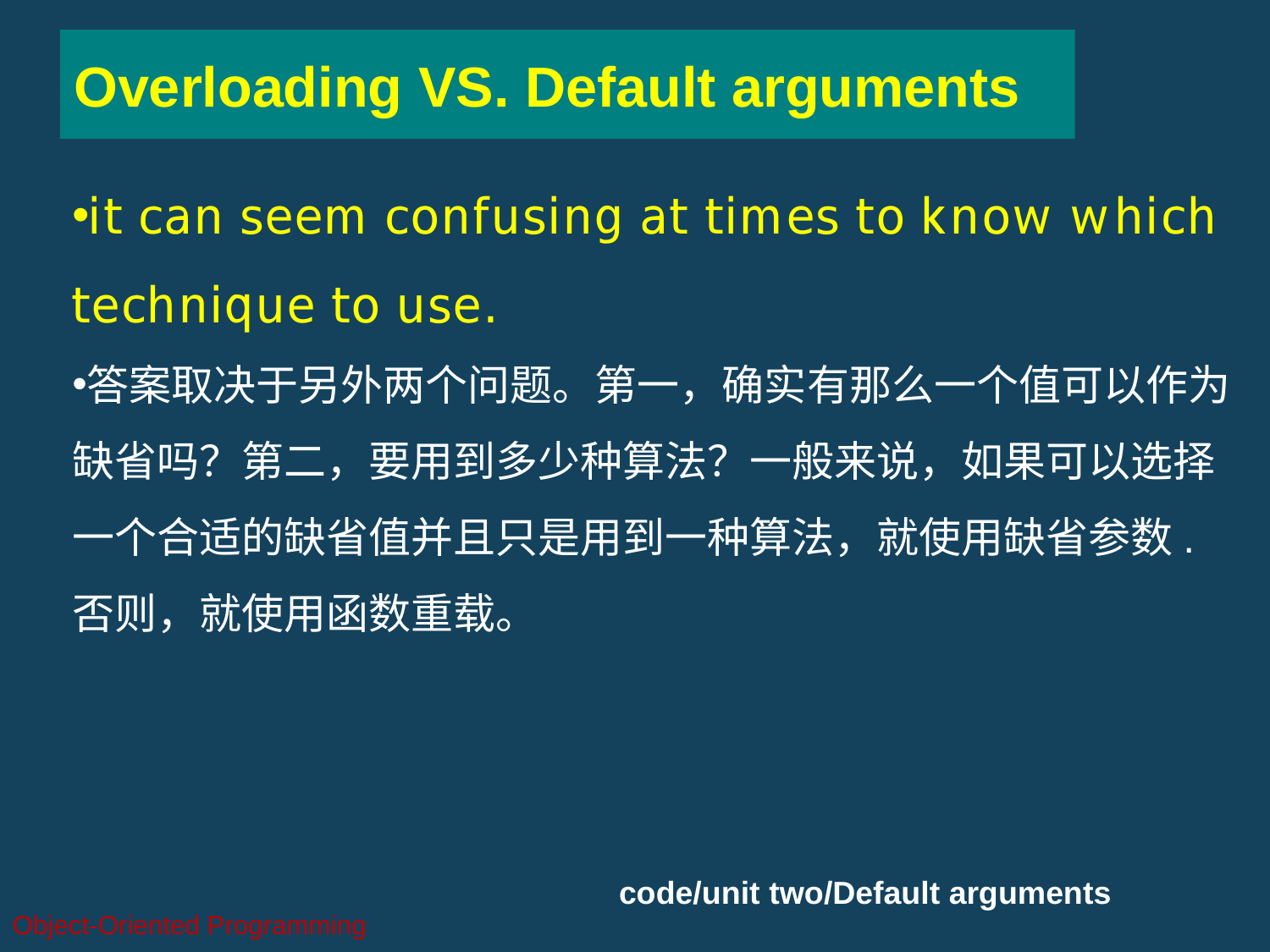

# Overloading VS. Default arguments
it can seem confusing at times to know which technique to use.
答案取决于另外两个问题。第一，确实有那么一个值可以作为缺省吗？第二，要用到多少种算法？一般来说，如果可以选择一个合适的缺省值并且只是用到一种算法，就使用缺省参数. 否则，就使用函数重载。
 code/unit two/Default arguments
Object-Oriented Programming